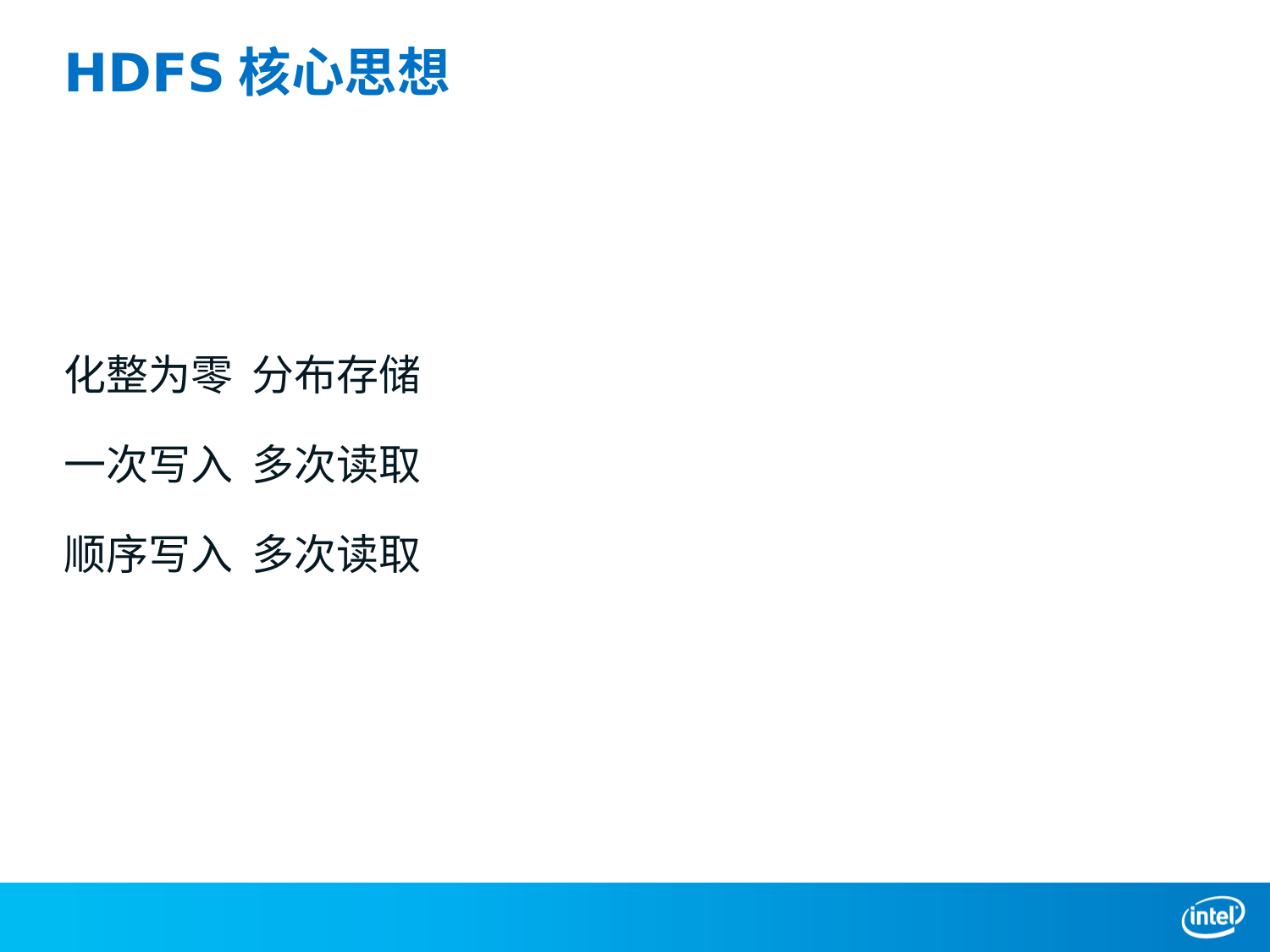

# HDFS核心思想

化整为零  分布存储
一次写入  多次读取
顺序写入  多次读取